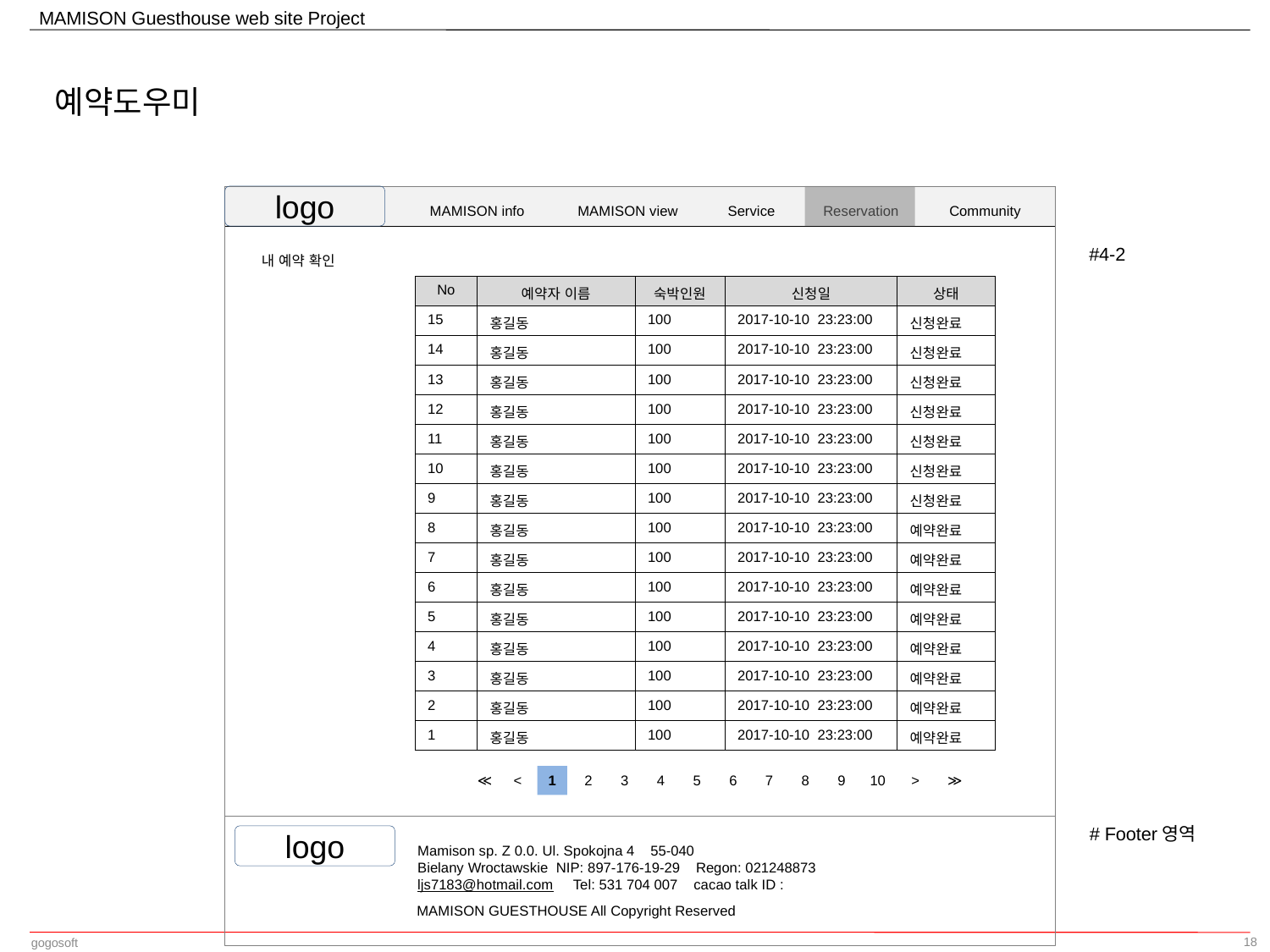

예약도우미

logo

MAMISON info
MAMISON view
Service
Reservation
Community
#4-2
내 예약 확인
| No | 예약자 이름 | 숙박인원 | 신청일 | 상태 |
| --- | --- | --- | --- | --- |
| 15 | 홍길동 | 100 | 2017-10-10 23:23:00 | 신청완료 |
| 14 | 홍길동 | 100 | 2017-10-10 23:23:00 | 신청완료 |
| 13 | 홍길동 | 100 | 2017-10-10 23:23:00 | 신청완료 |
| 12 | 홍길동 | 100 | 2017-10-10 23:23:00 | 신청완료 |
| 11 | 홍길동 | 100 | 2017-10-10 23:23:00 | 신청완료 |
| 10 | 홍길동 | 100 | 2017-10-10 23:23:00 | 신청완료 |
| 9 | 홍길동 | 100 | 2017-10-10 23:23:00 | 신청완료 |
| 8 | 홍길동 | 100 | 2017-10-10 23:23:00 | 예약완료 |
| 7 | 홍길동 | 100 | 2017-10-10 23:23:00 | 예약완료 |
| 6 | 홍길동 | 100 | 2017-10-10 23:23:00 | 예약완료 |
| 5 | 홍길동 | 100 | 2017-10-10 23:23:00 | 예약완료 |
| 4 | 홍길동 | 100 | 2017-10-10 23:23:00 | 예약완료 |
| 3 | 홍길동 | 100 | 2017-10-10 23:23:00 | 예약완료 |
| 2 | 홍길동 | 100 | 2017-10-10 23:23:00 | 예약완료 |
| 1 | 홍길동 | 100 | 2017-10-10 23:23:00 | 예약완료 |
≪
<
1
2
3
4
5
6
7
8
9
10
>
≫

# Footer영역
logo
Mamison sp. Z 0.0. Ul. Spokojna 4    55-040
Bielany Wroctawskie  NIP: 897-176-19-29    Regon: 021248873
ljs7183@hotmail.com     Tel: 531 704 007    cacao talk ID :

MAMISON GUESTHOUSE All Copyright Reserved
18
gogosoft